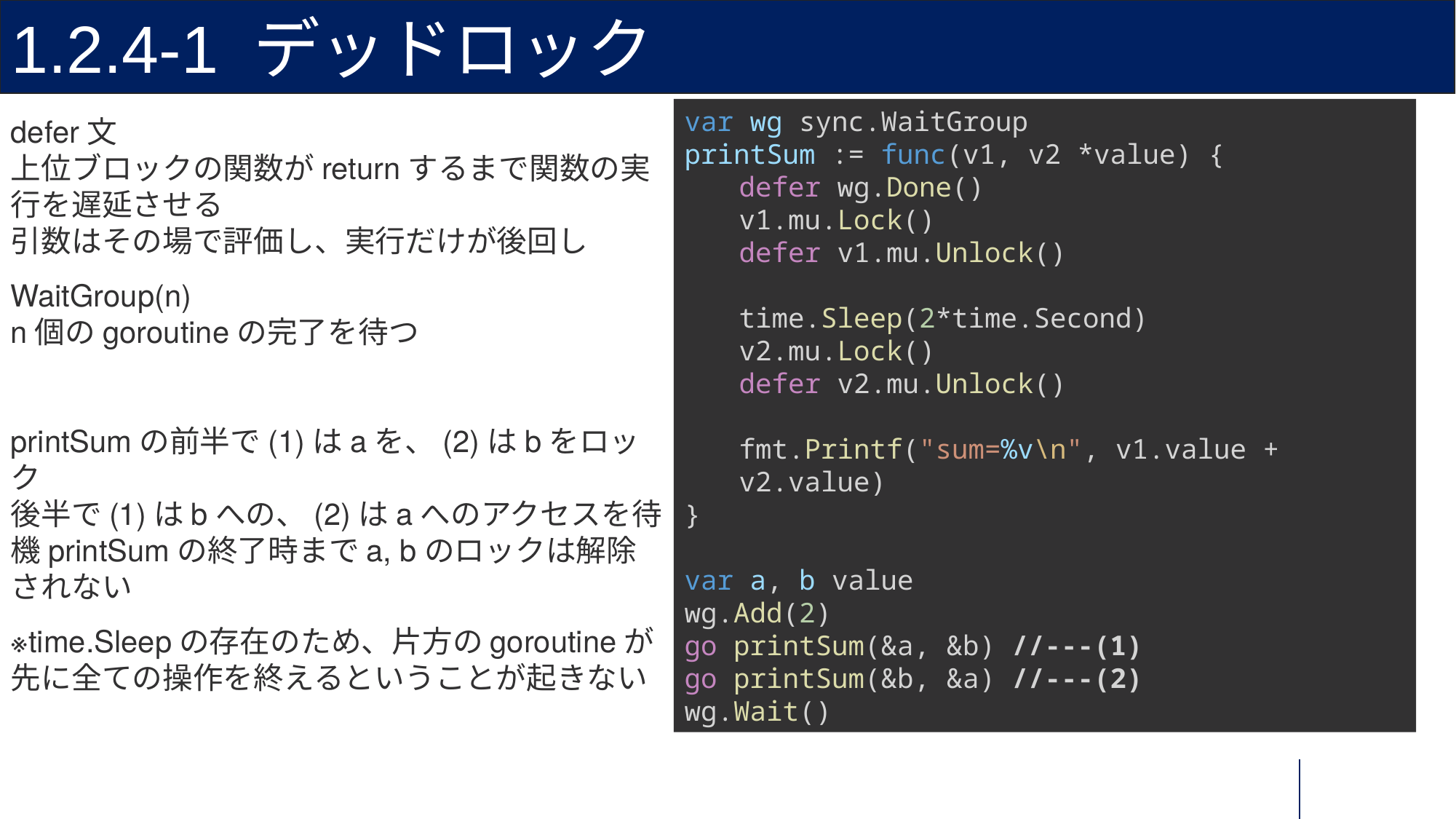

# 1.2.4-1 デッドロック
var wg sync.WaitGroup
printSum := func(v1, v2 *value) {
defer wg.Done()
v1.mu.Lock()
defer v1.mu.Unlock()
time.Sleep(2*time.Second)
v2.mu.Lock()
defer v2.mu.Unlock()
fmt.Printf("sum=%v\n", v1.value + v2.value)
}
var a, b value
wg.Add(2)
go printSum(&a, &b) //---(1)
go printSum(&b, &a) //---(2)
wg.Wait()
defer文
上位ブロックの関数がreturnするまで関数の実行を遅延させる
引数はその場で評価し、実行だけが後回し
WaitGroup(n)
n個のgoroutineの完了を待つ

printSumの前半で(1)はaを、(2)はbをロック
後半で(1)はbへの、(2)はaへのアクセスを待機printSumの終了時までa, bのロックは解除されない
※time.Sleepの存在のため、片方のgoroutineが先に全ての操作を終えるということが起きない